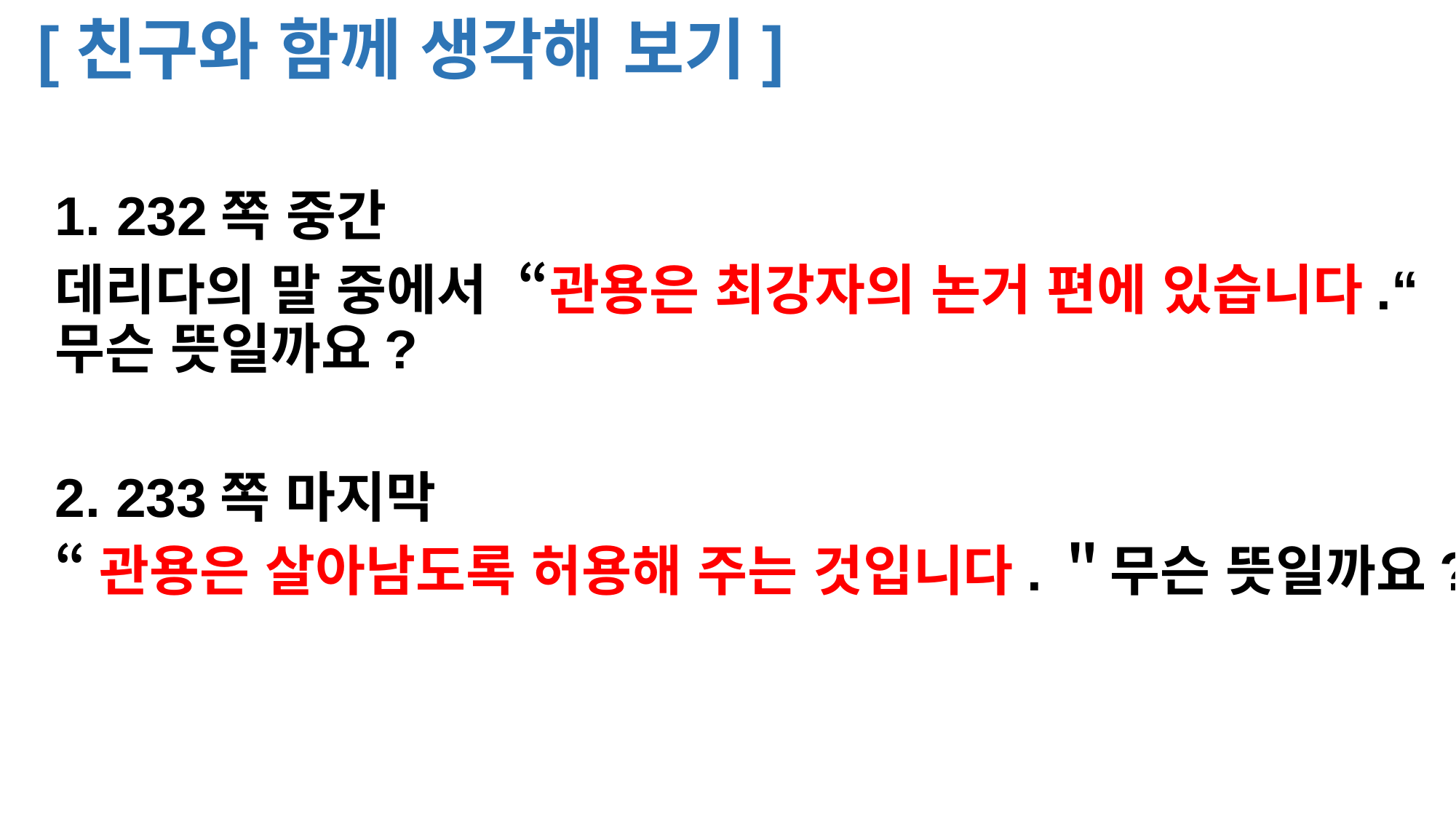

# [친구와 함께 생각해 보기]

232쪽 중간
데리다의 말 중에서  “관용은 최강자의 논거 편에 있습니다.“ 무슨 뜻일까요?

2. 233쪽 마지막
“관용은 살아남도록 허용해 주는 것입니다.＂무슨 뜻일까요?